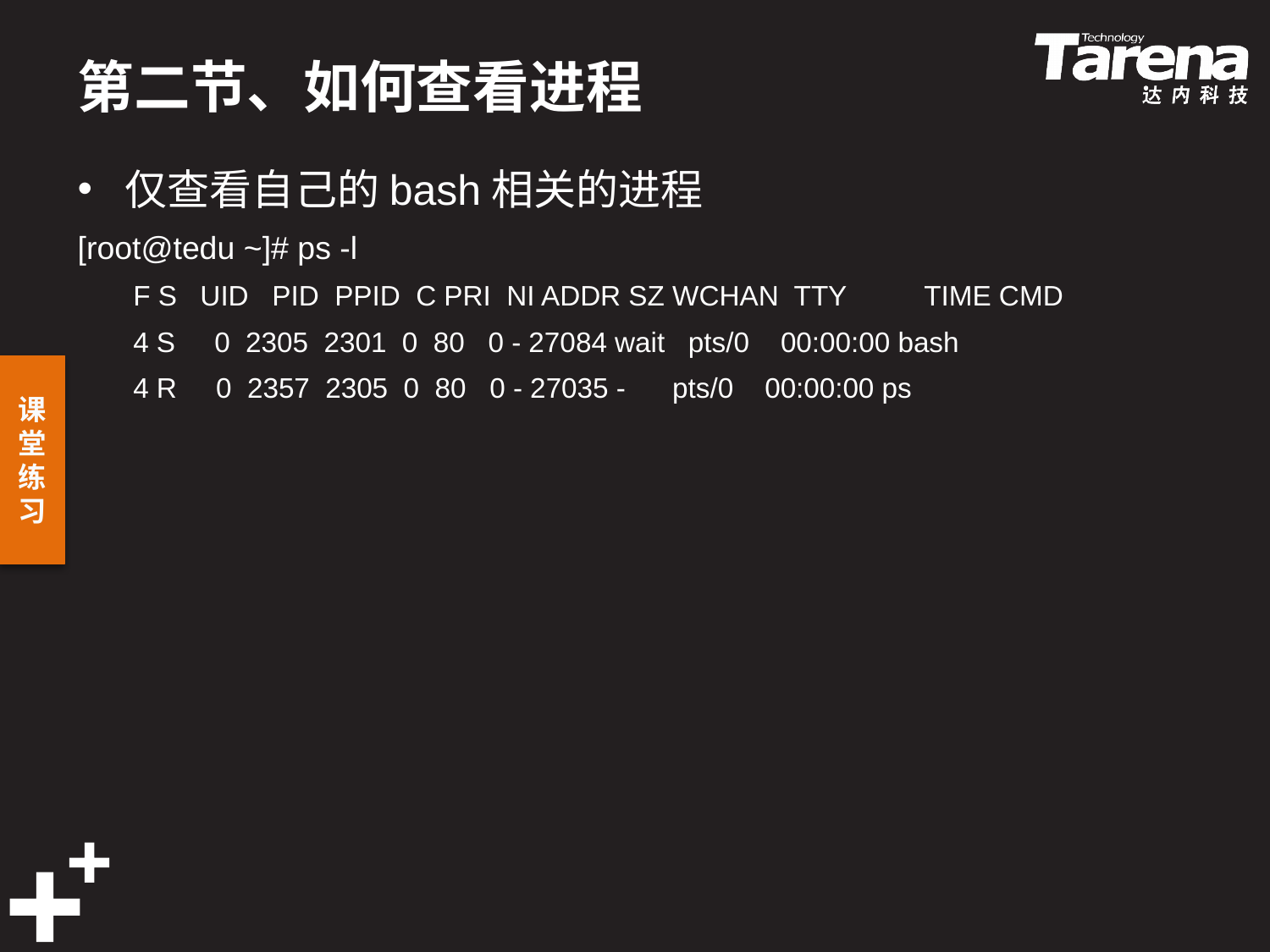

# 第二节、如何查看进程
仅查看自己的bash相关的进程
[root@tedu ~]# ps -l
F S   UID   PID  PPID  C PRI  NI ADDR SZ WCHAN  TTY          TIME CMD
4 S     0  2305  2301  0  80   0 - 27084 wait   pts/0    00:00:00 bash
4 R     0  2357  2305  0  80   0 - 27035 -      pts/0    00:00:00 ps